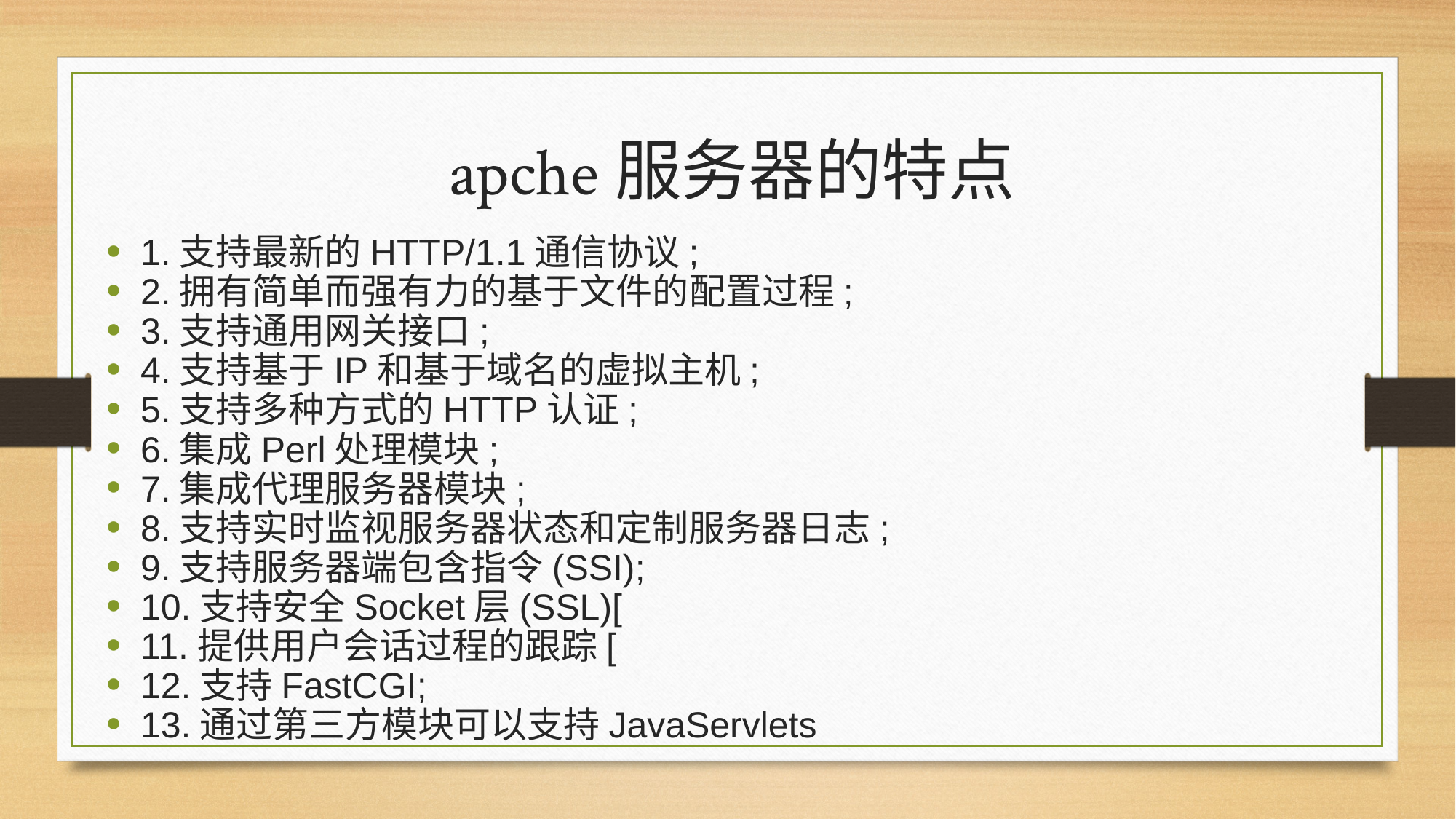

# apche服务器的特点
1.支持最新的HTTP/1.1通信协议;
2.拥有简单而强有力的基于文件的配置过程;
3.支持通用网关接口;
4.支持基于IP和基于域名的虚拟主机;
5.支持多种方式的HTTP认证;
6.集成Perl处理模块;
7.集成代理服务器模块;
8.支持实时监视服务器状态和定制服务器日志;
9.支持服务器端包含指令(SSI);
10.支持安全Socket层(SSL)[
11.提供用户会话过程的跟踪[
12.支持FastCGI;
13.通过第三方模块可以支持JavaServlets